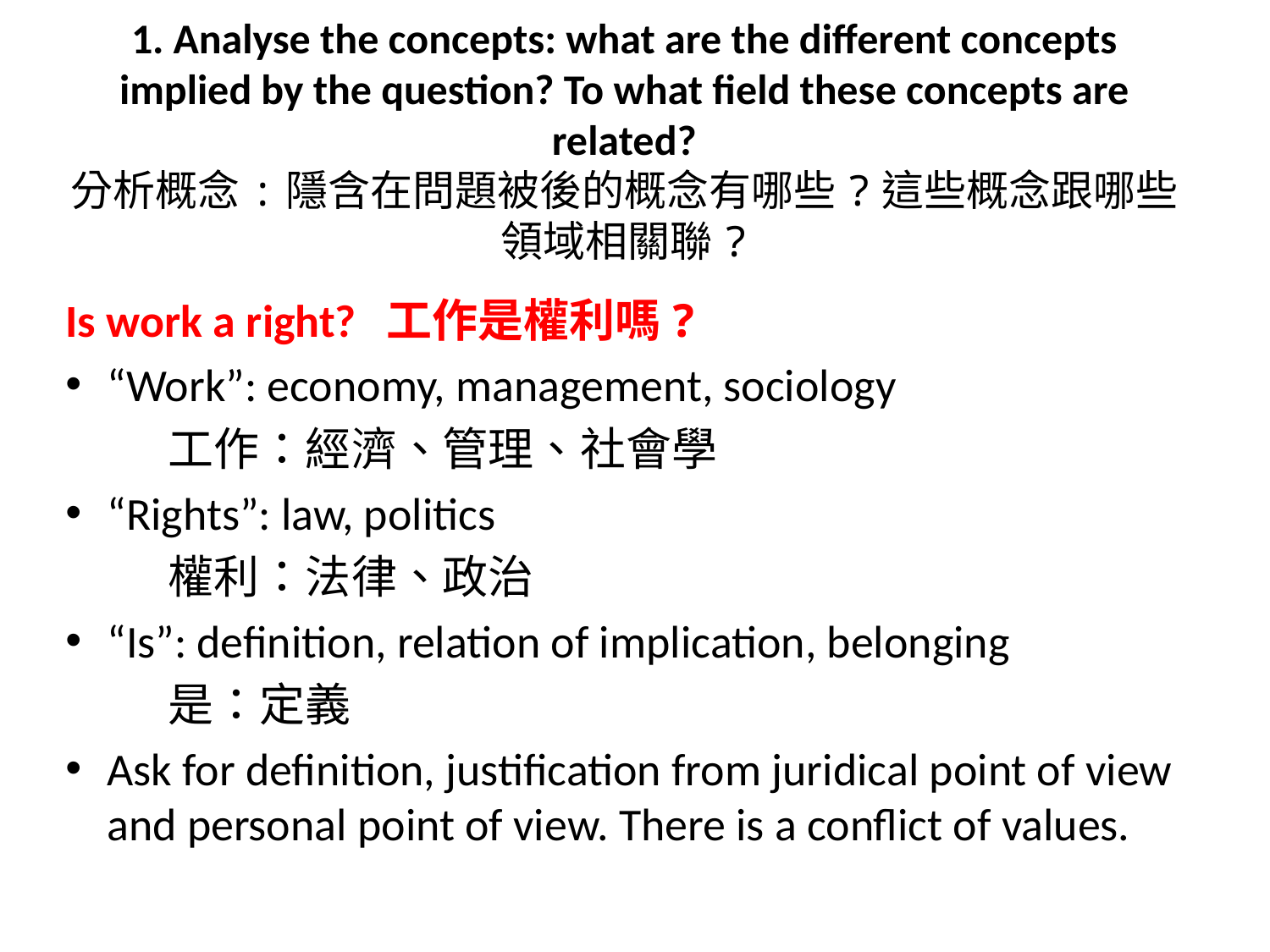

# 1. Analyse the concepts: what are the different concepts implied by the question? To what field these concepts are related? 分析概念:隱含在問題被後的概念有哪些?這些概念跟哪些領域相關聯?
Is work a right?  工作是權利嗎?
“Work”: economy, management, sociology
	工作：經濟、管理、社會學
“Rights”: law, politics
	權利：法律、政治
“Is”: definition, relation of implication, belonging
	是：定義
Ask for definition, justification from juridical point of view and personal point of view. There is a conflict of values.